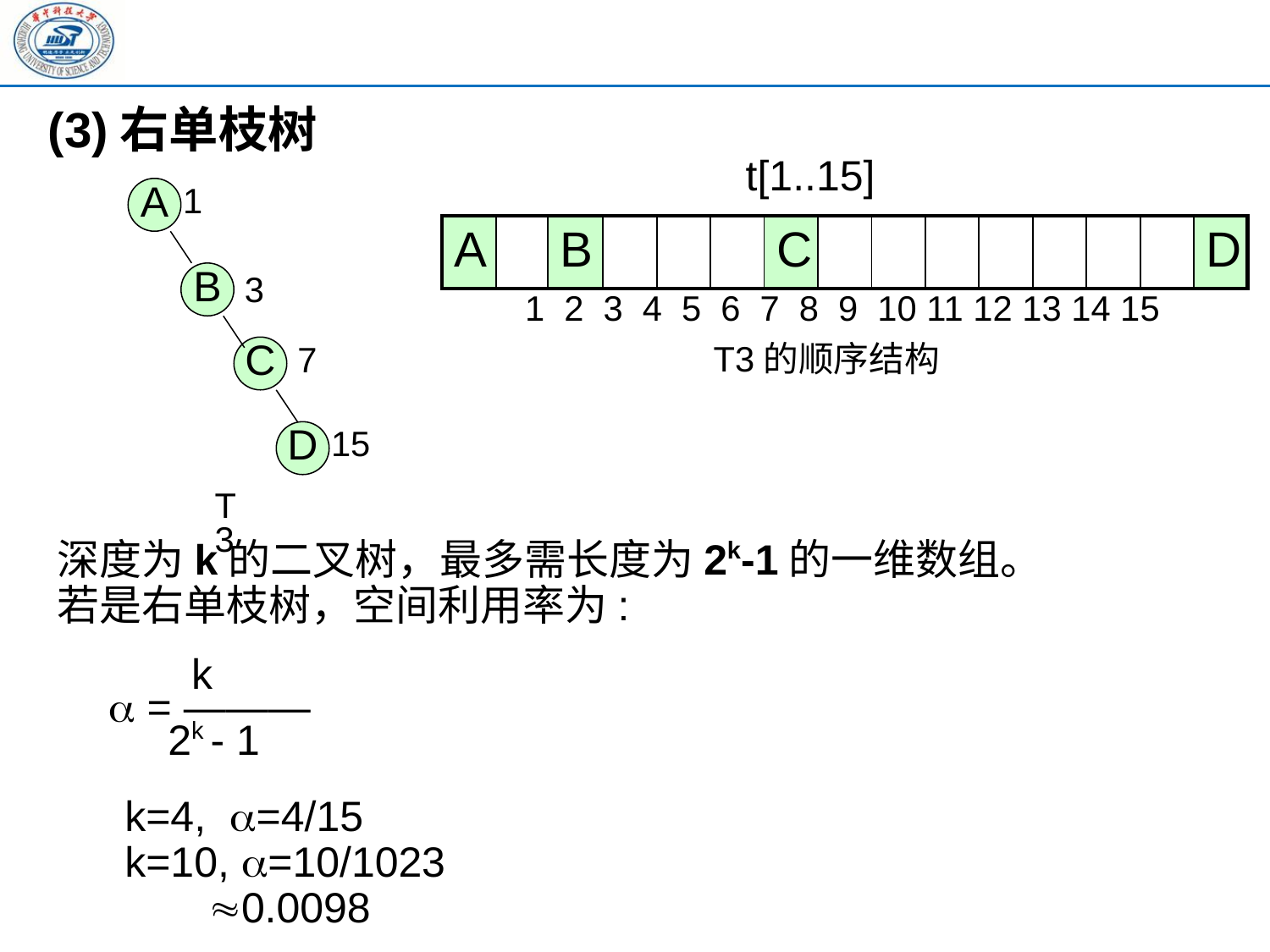

(3)右单枝树
t[1..15]
A
1
| A |  | B |  |  |  | C |  |  |  |  |  |  |  | D |
| --- | --- | --- | --- | --- | --- | --- | --- | --- | --- | --- | --- | --- | --- | --- |

B
3
1  2  3  4  5  6  7  8  9  10 11 12 13 14 15

T3的顺序结构
C
7

D
15
T3
 深度为k的二叉树，最多需长度为2k-1的一维数组。
 若是右单枝树，空间利用率为:

             k
      α = ———
           2k - 1

  k=4,  α=4/15
  k=10, α=10/1023
         ≈0.0098